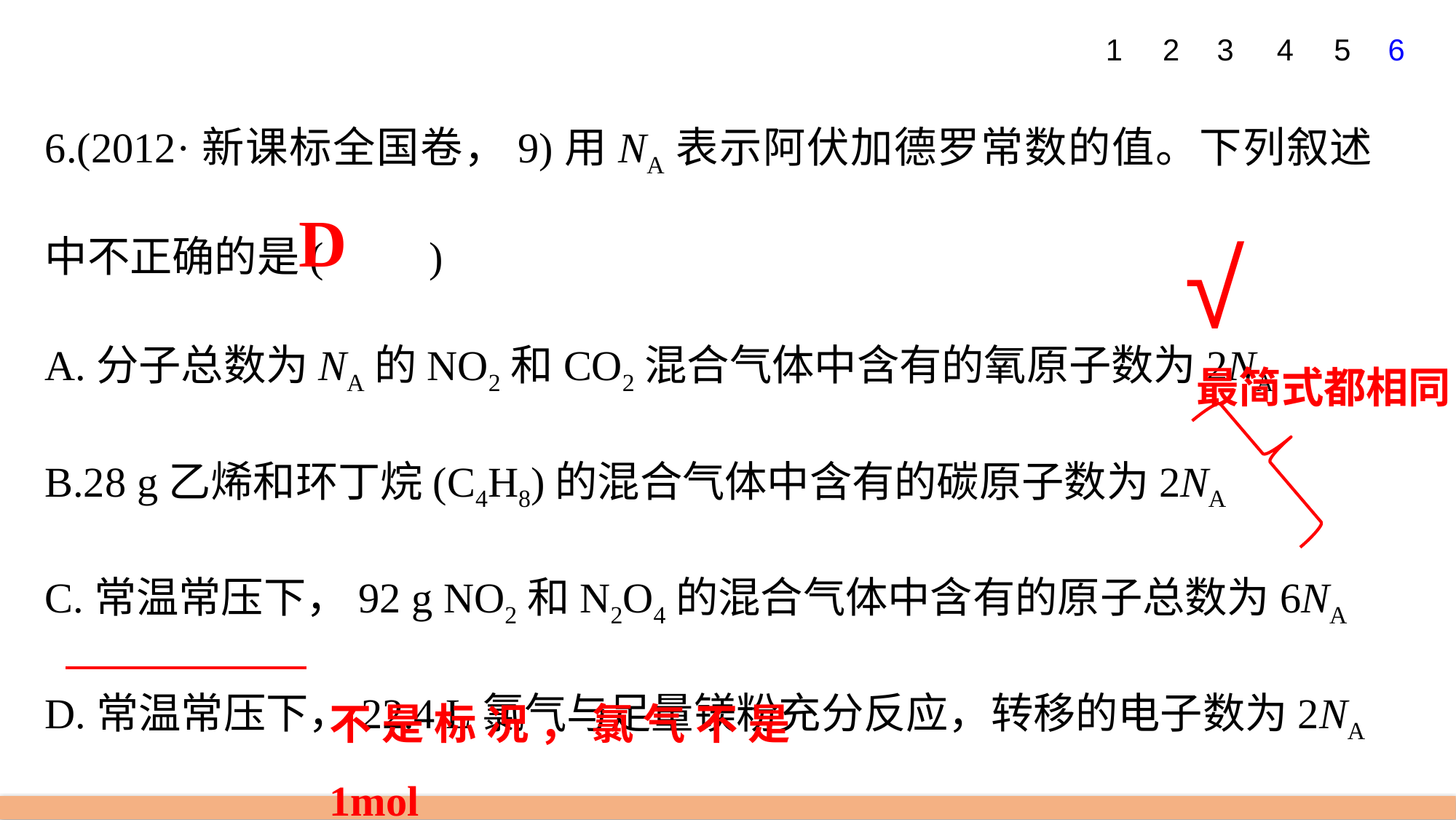

1
2
3
4
5
6
6.(2012·新课标全国卷，9)用NA表示阿伏加德罗常数的值。下列叙述中不正确的是(　　)
A.分子总数为NA的NO2和CO2混合气体中含有的氧原子数为2NA
B.28 g乙烯和环丁烷(C4H8)的混合气体中含有的碳原子数为2NA
C.常温常压下，92 g NO2和N2O4的混合气体中含有的原子总数为6NA
D.常温常压下，22.4 L氯气与足量镁粉充分反应，转移的电子数为2NA

D
√
最简式都相同

不是标况，氯气不是1mol